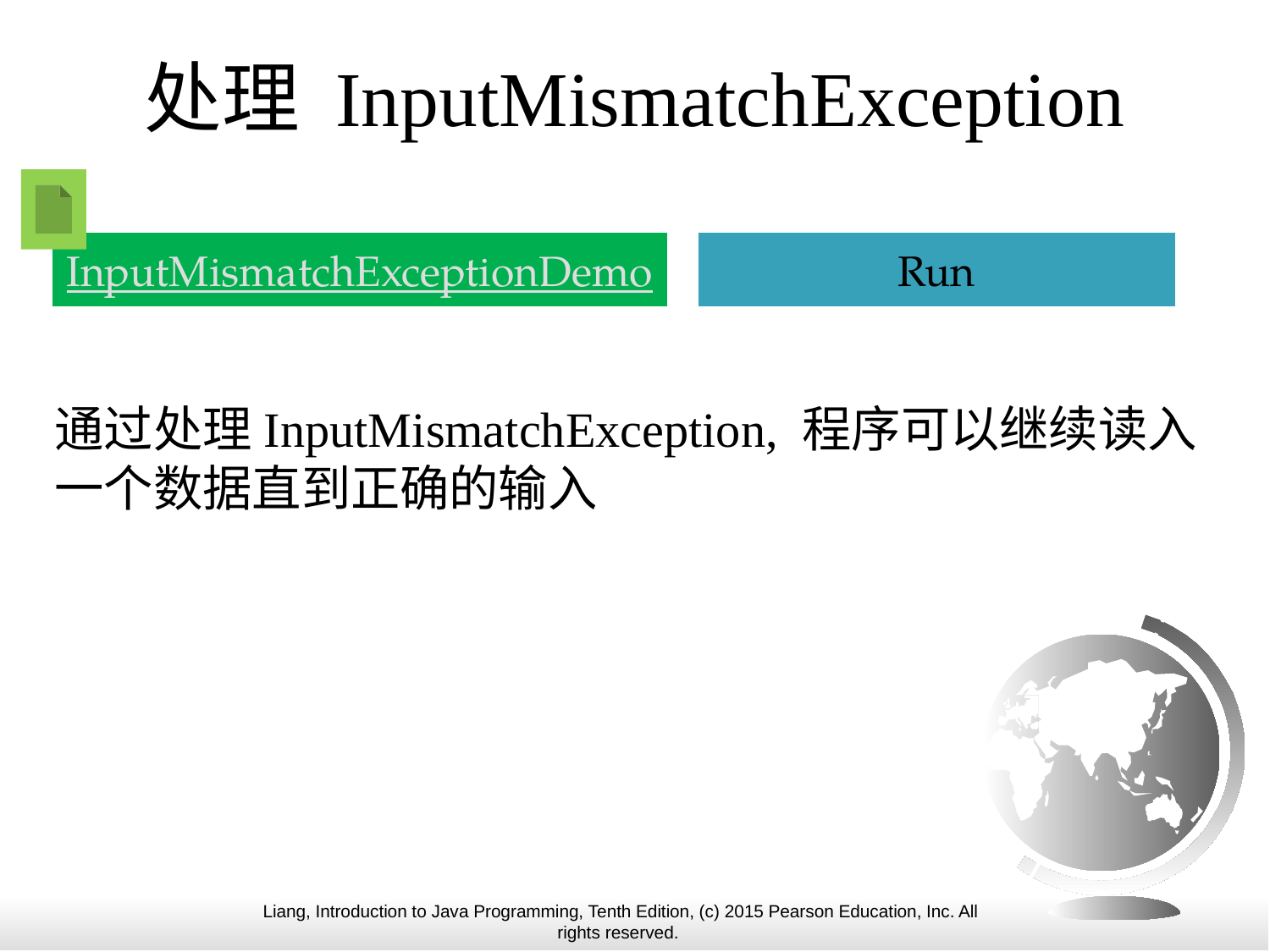

# 处理 InputMismatchException

InputMismatchExceptionDemo
Run
通过处理InputMismatchException, 程序可以继续读入一个数据直到正确的输入
6